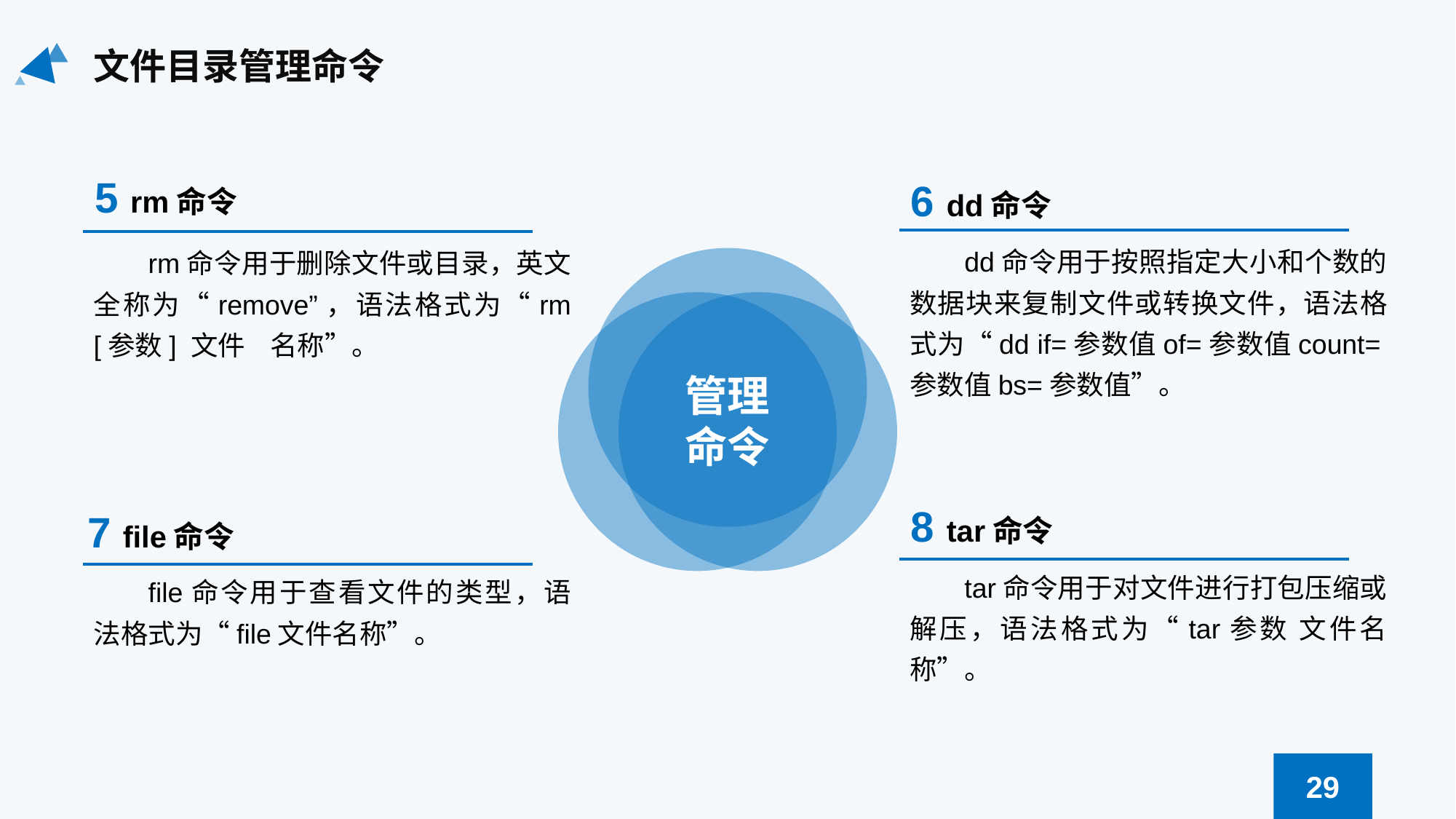

文件目录管理命令

5 rm命令
6 dd命令
dd命令用于按照指定大小和个数的数据块来复制文件或转换文件，语法格式为“dd if=参数值of=参数值count=参数值bs=参数值”。
rm命令用于删除文件或目录，英文全称为“remove”，语法格式为“rm [参数] 文件    名称”。

管理
命令
8 tar命令
7 file命令
tar命令用于对文件进行打包压缩或解压，语法格式为“tar参数 文件名称”。
file命令用于查看文件的类型，语法格式为“file文件名称”。

29